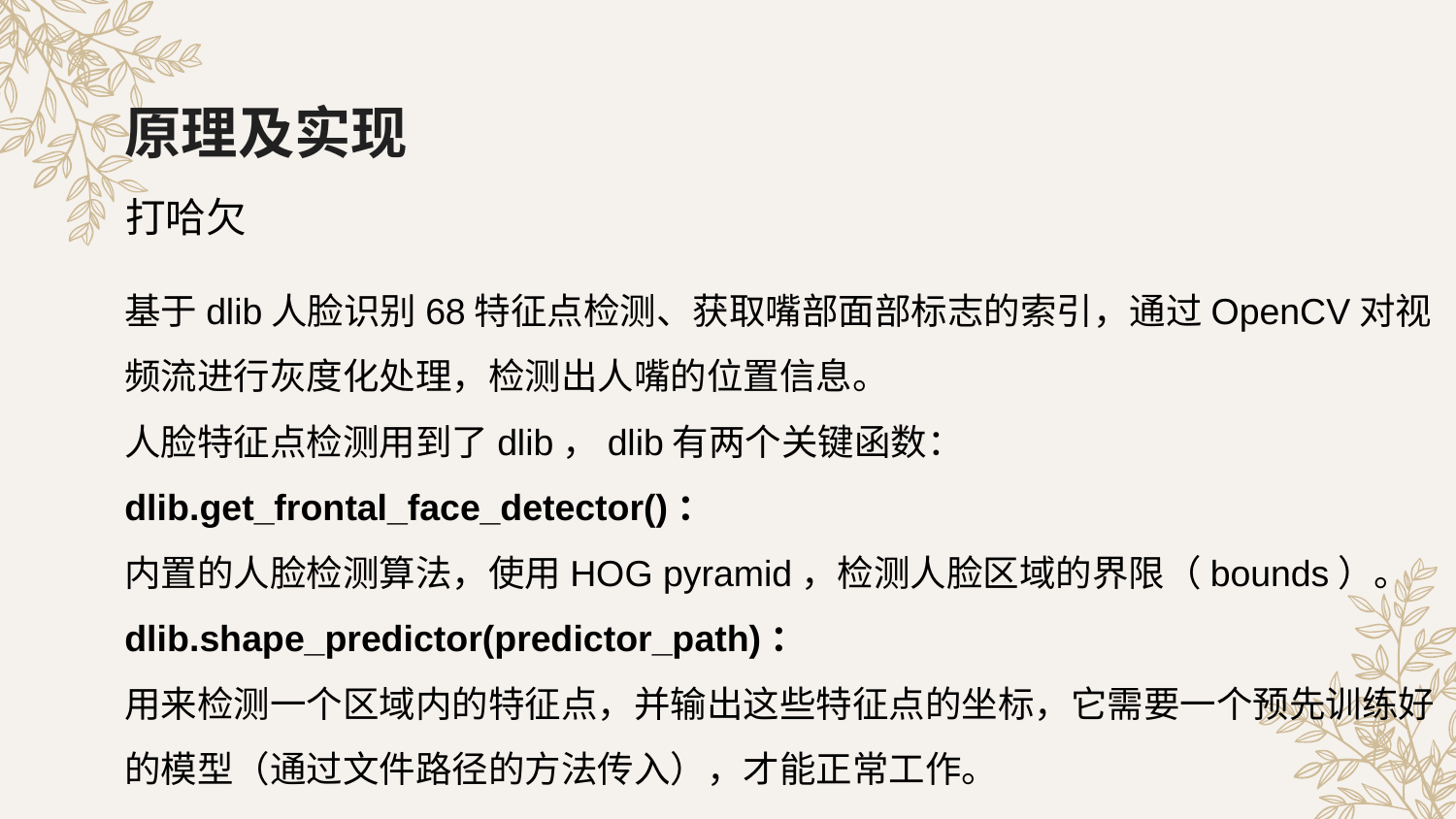

# 原理及实现
打哈欠
基于dlib人脸识别68特征点检测、获取嘴部面部标志的索引，通过OpenCV对视频流进行灰度化处理，检测出人嘴的位置信息。
人脸特征点检测用到了dlib，dlib有两个关键函数：dlib.get_frontal_face_detector()：
内置的人脸检测算法，使用HOG pyramid，检测人脸区域的界限（bounds）。
dlib.shape_predictor(predictor_path)：
用来检测一个区域内的特征点，并输出这些特征点的坐标，它需要一个预先训练好的模型（通过文件路径的方法传入），才能正常工作。